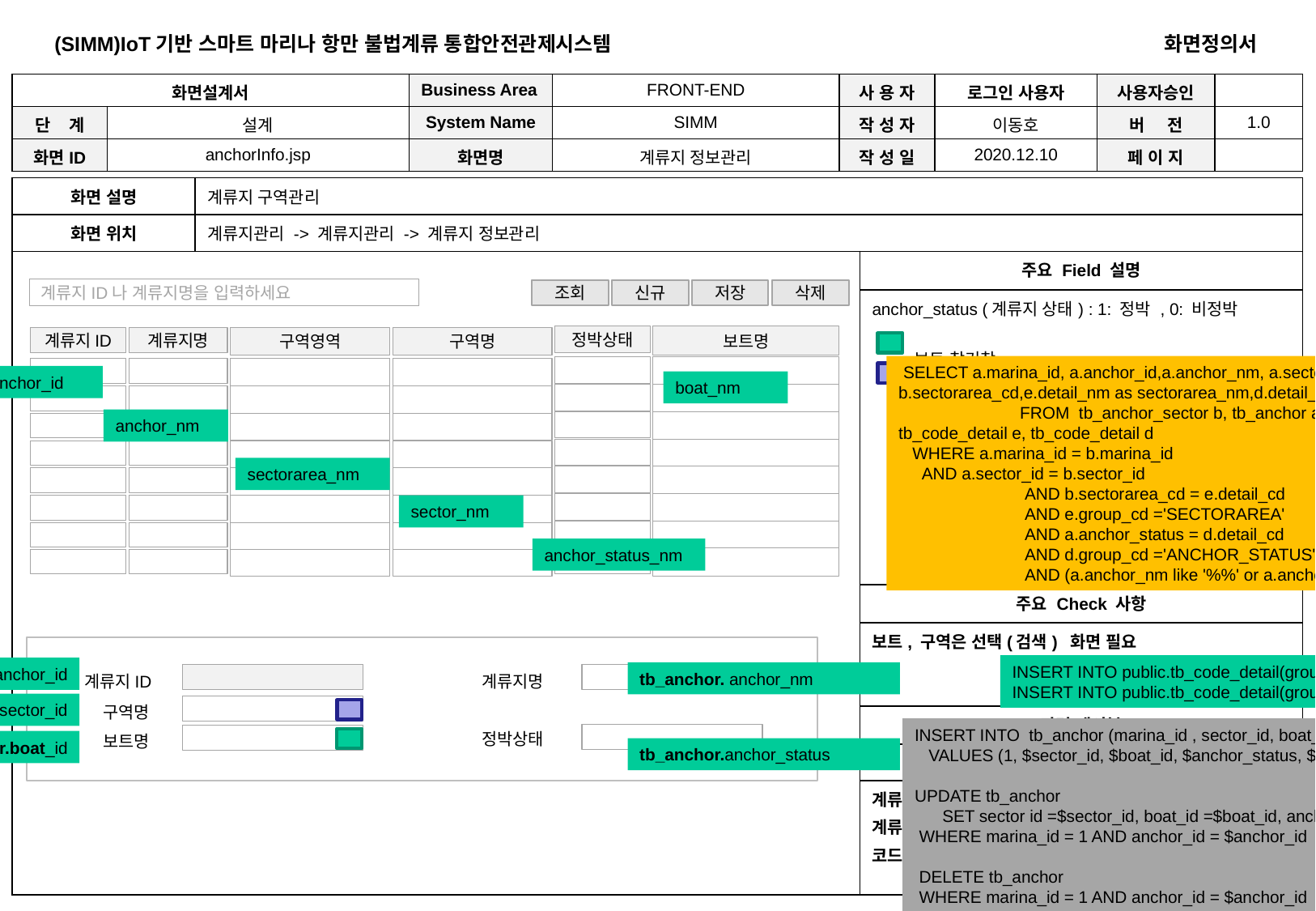

| 화면설계서 |  | Business Area | FRONT-END | 사 용 자 | 로그인 사용자 | 사용자승인 |  |
| --- | --- | --- | --- | --- | --- | --- | --- |
| 단 계 | 설계 | System Name | SIMM | 작 성 자 | 이동호 | 버 전 | 1.0 |
| 화면ID | anchorInfo.jsp | 화면명 | 계류지 정보관리 | 작 성 일 | 2020.12.10 | 페 이 지 |  |
저장시 메시지 확인
| 화면 설명 | 계류지 구역관리 |  |  |
| --- | --- | --- | --- |
| 화면 위치 | 계류지관리 -> 계류지관리 -> 계류지 정보관리 |  |  |
|  |  | 주요 Field 설명 |  |
|  |  | anchor\_status (계류지 상태) : 1: 정박 , 0: 비정박 보트 찾기창 구역 찾기창 |  |
|  |  | 주요 Check 사항 |  |
|  |  | 보트, 구역은 선택(검색) 화면 필요 |  |
|  |  | 관련 테이블 |  |
|  |  | 테이블 명 | X테이블 ID |
|  |  | 계류지 계류지 구역 코드 상세내역 | tb\_anchor tb\_anchor\_sector tb\_code\_detail |
계류지ID나 계류지명을 입력하세요
조회
신규
저장
삭제
정박상태
보트명
계류지ID
계류지명
구역영역
구역명

 SELECT a.marina_id, a.anchor_id,a.anchor_nm, a.sector_id, a.boat_id, c.boat_nm, a.anchor_status, b.sector_nm, b.sectorarea_cd,e.detail_nm as sectorarea_nm,d.detail_nm as anchor_status_nm
	FROM  tb_anchor_sector b, tb_anchor a left outer join tb_boat c on a.boat_id = c.boat_id , tb_code_detail e, tb_code_detail d
   WHERE a.marina_id = b.marina_id
     AND a.sector_id = b.sector_id
	 AND b.sectorarea_cd = e.detail_cd
	 AND e.group_cd ='SECTORAREA'
	 AND a.anchor_status = d.detail_cd
	 AND d.group_cd ='ANCHOR_STATUS'
	 AND (a.anchor_nm like '%%' or a.anchor_id = 999 )

anchor_id
boat_nm

anchor_nm

sectorarea_nm

sector_nm

anchor_status_nm

INSERT INTO public.tb_code_detail(group_cd, detail_cd, detail_nm, use_yn) VALUES ('ANCHOR_STATUS', '1', '정박','Y');
INSERT INTO public.tb_code_detail(group_cd, detail_cd, detail_nm, use_yn) VALUES ('ANCHOR_STATUS', '0', '비정박', 'Y');
tb_anchor. anchor_id
tb_anchor. anchor_nm
계류지ID

계류지명

tb_anchor. sector_id
구역명

INSERT INTO  tb_anchor (marina_id , sector_id, boat_id, anchor_status, anchor_nm)
   VALUES (1, $sector_id, $boat_id, $anchor_status, $anchor_nm );

UPDATE tb_anchor
      SET sector id =$sector_id, boat_id =$boat_id, anchor_status =$anchor_status, anchor_nm =$anchor_nm
 WHERE marina_id = 1 AND anchor_id = $anchor_id

 DELETE tb_anchor
 WHERE marina_id = 1 AND anchor_id = $anchor_id

정박상태

보트명

tb_anchor.boat_id
tb_anchor.anchor_status